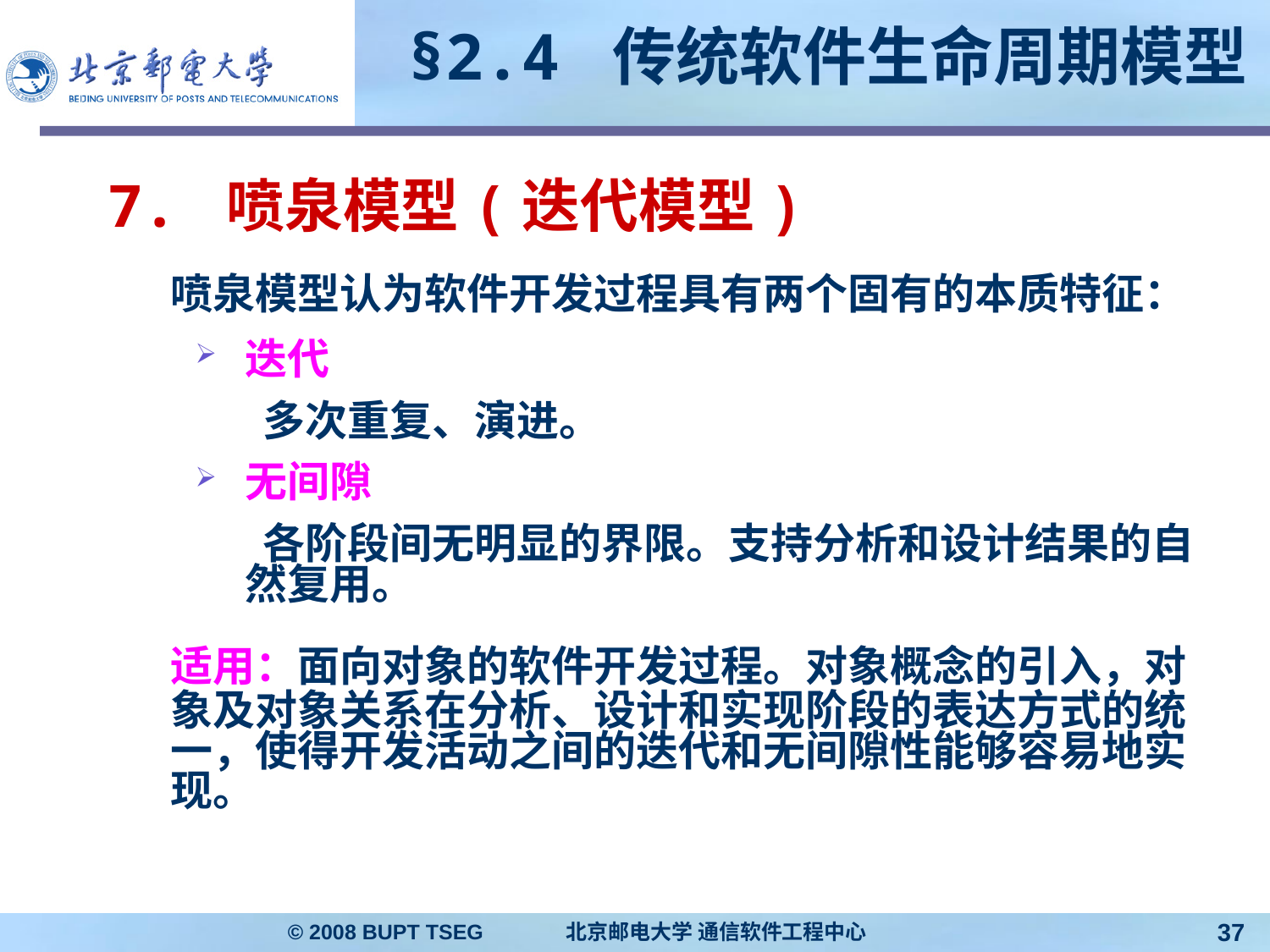

# §2.4 传统软件生命周期模型
7. 喷泉模型(迭代模型)
	喷泉模型认为软件开发过程具有两个固有的本质特征：
迭代
      多次重复、演进。
无间隙
      各阶段间无明显的界限。支持分析和设计结果的自然复用。
	适用：面向对象的软件开发过程。对象概念的引入，对象及对象关系在分析、设计和实现阶段的表达方式的统一，使得开发活动之间的迭代和无间隙性能够容易地实现。
© 2008 BUPT TSEG             北京邮电大学 通信软件工程中心